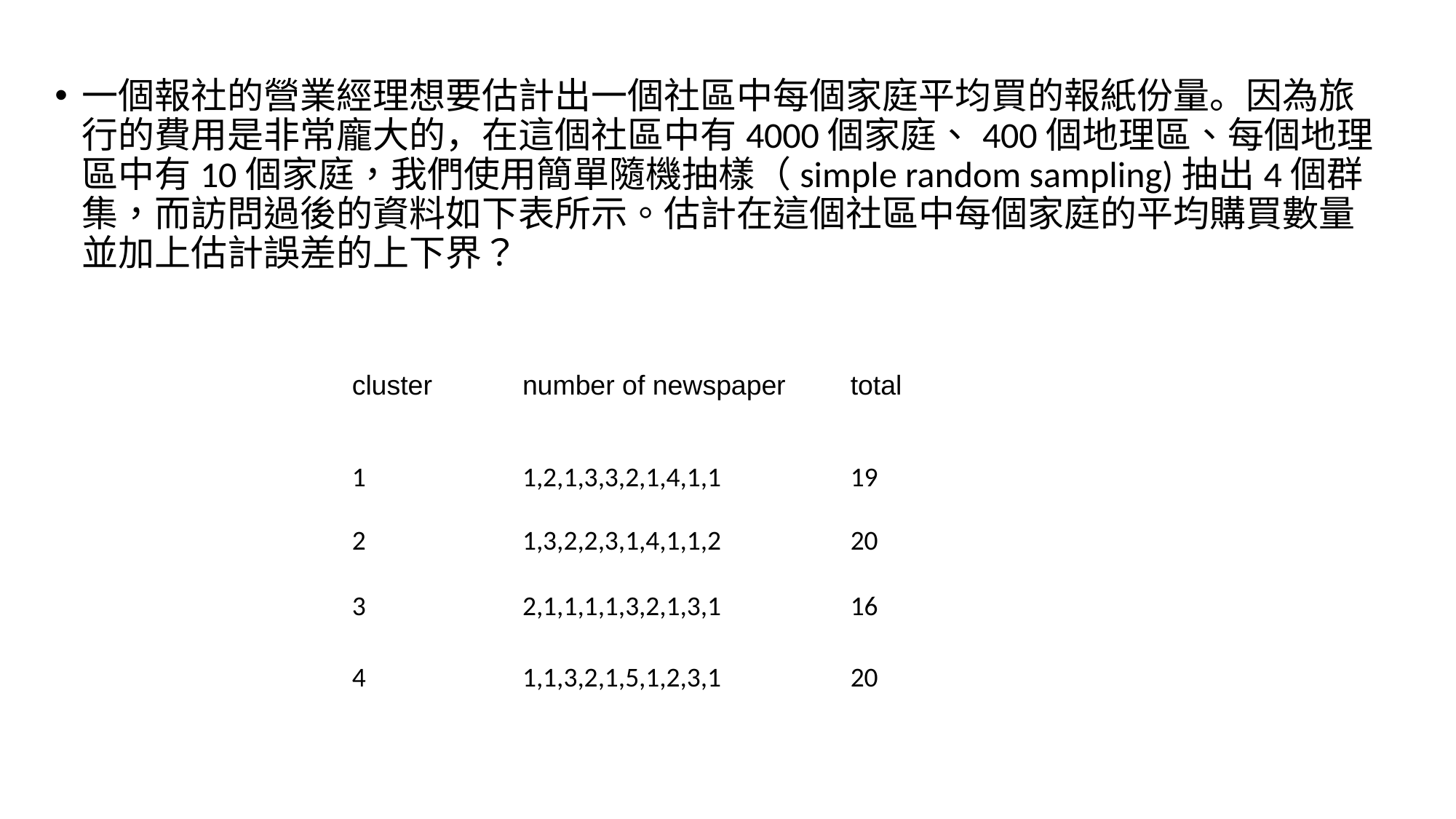

一個報社的營業經理想要估計出一個社區中每個家庭平均買的報紙份量。因為旅行的費用是非常龐大的，在這個社區中有4000個家庭、400個地理區、每個地理區中有10個家庭，我們使用簡單隨機抽樣（simple random sampling)抽出4個群集，而訪問過後的資料如下表所示。估計在這個社區中每個家庭的平均購買數量並加上估計誤差的上下界？
| cluster | number of newspaper | total |
| --- | --- | --- |
| 1 | 1,2,1,3,3,2,1,4,1,1 | 19 |
| 2 | 1,3,2,2,3,1,4,1,1,2 | 20 |
| 3 | 2,1,1,1,1,3,2,1,3,1 | 16 |
| 4 | 1,1,3,2,1,5,1,2,3,1 | 20 |